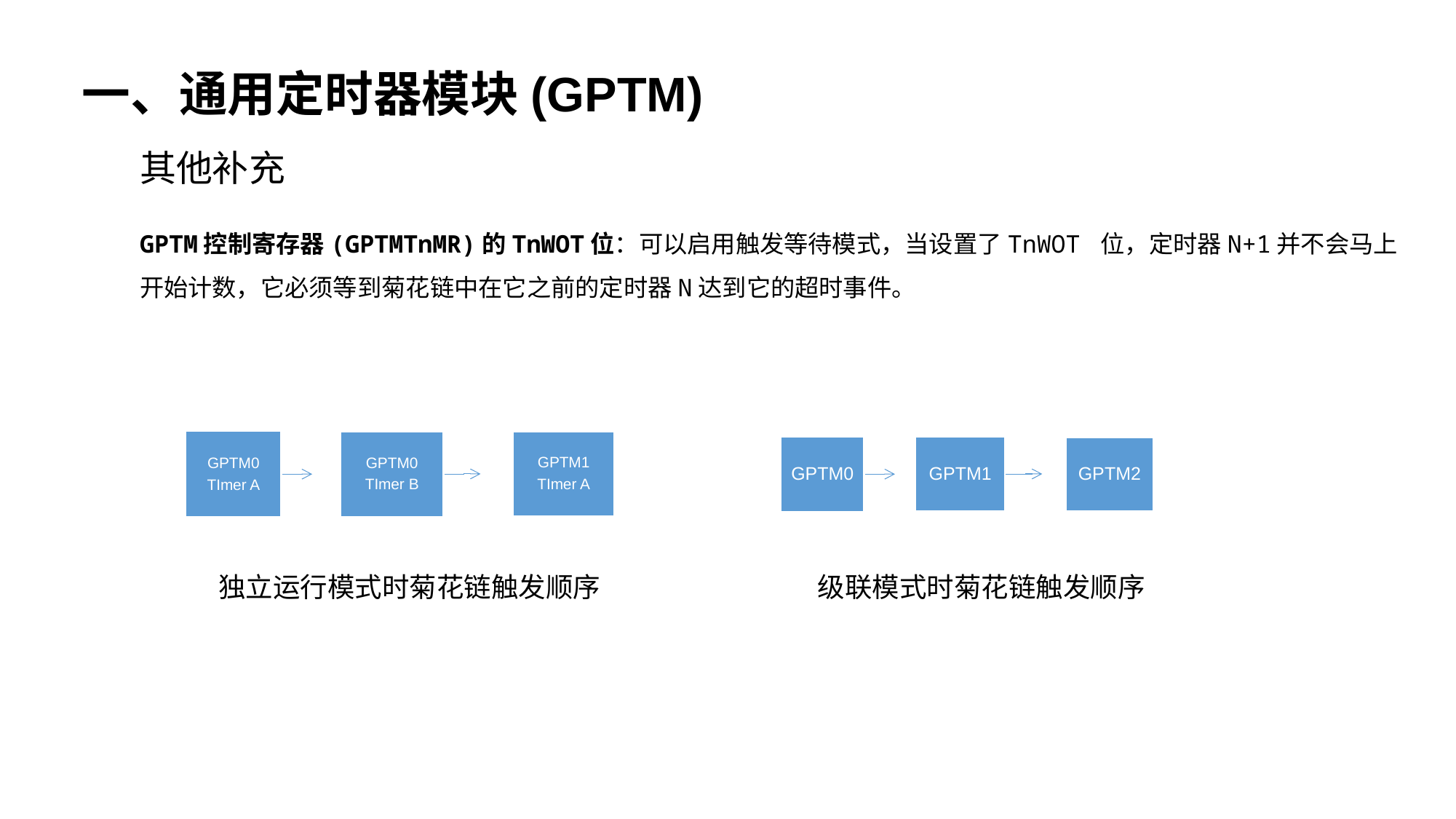

一、通用定时器模块(GPTM)
其他补充
GPTM控制寄存器(GPTMTnMR)的TnWOT位：可以启用触发等待模式，当设置了TnWOT 位，定时器N+1并不会马上开始计数，它必须等到菊花链中在它之前的定时器N达到它的超时事件。

GPTM0
TImer A

GPTM0
TImer B
GPTM1
TImer A

GPTM0

GPTM1
GPTM2
独立运行模式时菊花链触发顺序
级联模式时菊花链触发顺序